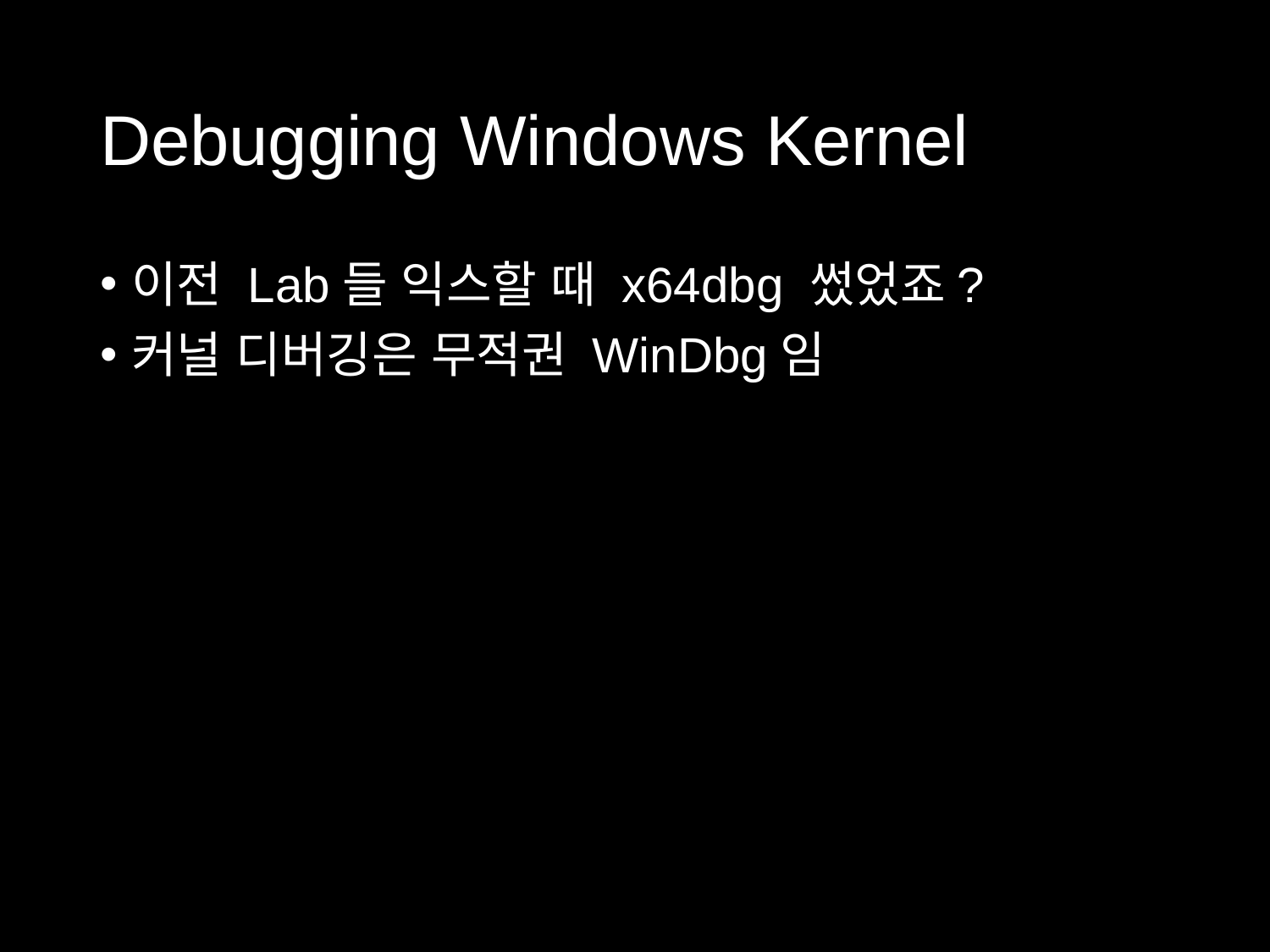

# Debugging Windows Kernel
이전 Lab들 익스할 때 x64dbg 썼었죠?
커널 디버깅은 무적권 WinDbg임